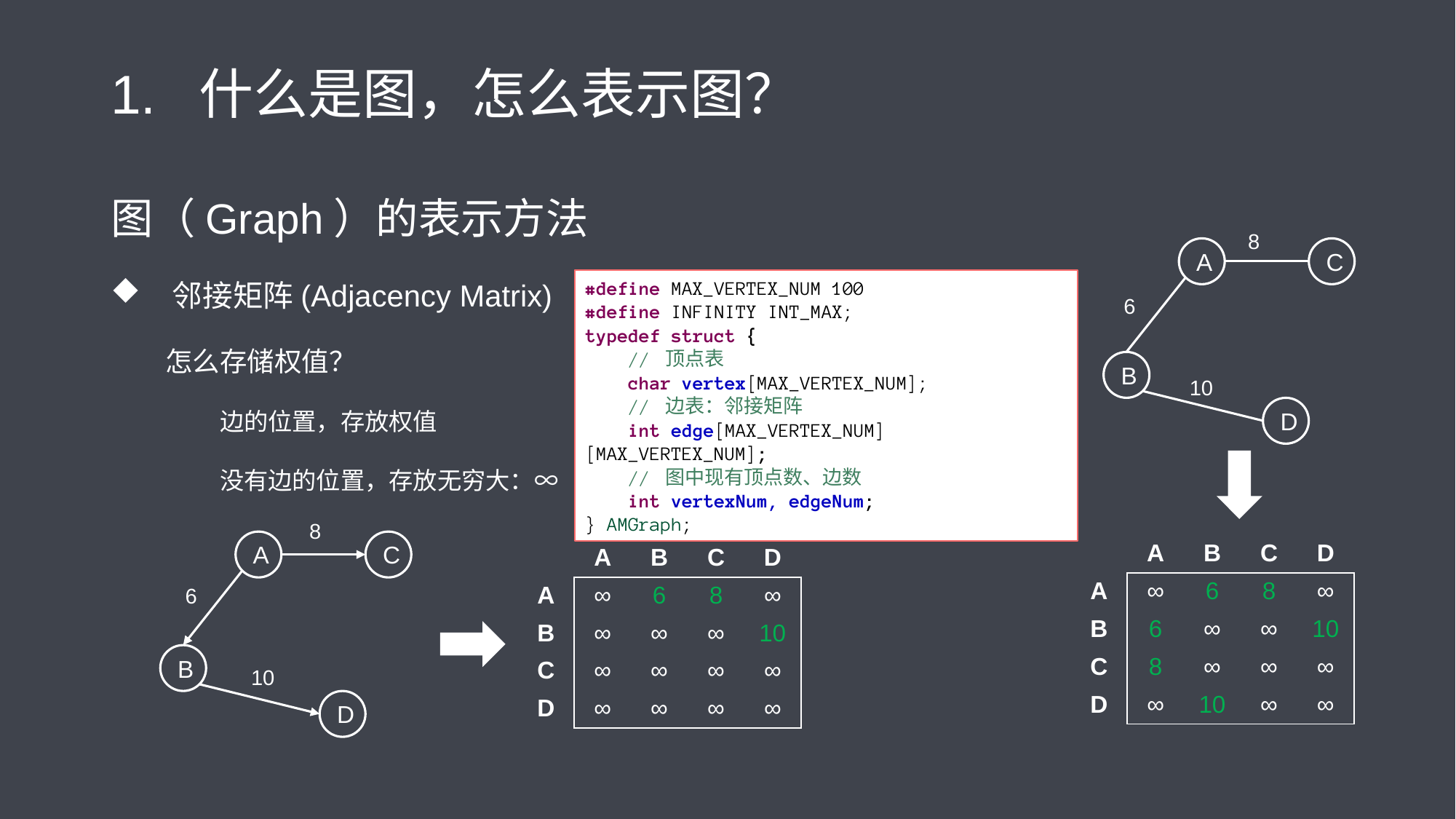

# 什么是图，怎么表示图？
图（Graph）的表示方法
邻接矩阵(Adjacency Matrix)
怎么存储权值？
边的位置，存放权值
没有边的位置，存放无穷大：∞
8
6
10
A
C
B
D
#define MAX_VERTEX_NUM 100
#define INFINITY INT_MAX;
typedef struct {
    // 顶点表
    char vertex[MAX_VERTEX_NUM];
    // 边表：邻接矩阵
    int edge[MAX_VERTEX_NUM][MAX_VERTEX_NUM];
    // 图中现有顶点数、边数
    int vertexNum, edgeNum;
} AMGraph;

8
6
10
A
C
B
D
|  | A | B | C | D |
| --- | --- | --- | --- | --- |
| A | ∞ | 6 | 8 | ∞ |
| B | 6 | ∞ | ∞ | 10 |
| C | 8 | ∞ | ∞ | ∞ |
| D | ∞ | 10 | ∞ | ∞ |
|  | A | B | C | D |
| --- | --- | --- | --- | --- |
| A | ∞ | 6 | 8 | ∞ |
| B | ∞ | ∞ | ∞ | 10 |
| C | ∞ | ∞ | ∞ | ∞ |
| D | ∞ | ∞ | ∞ | ∞ |